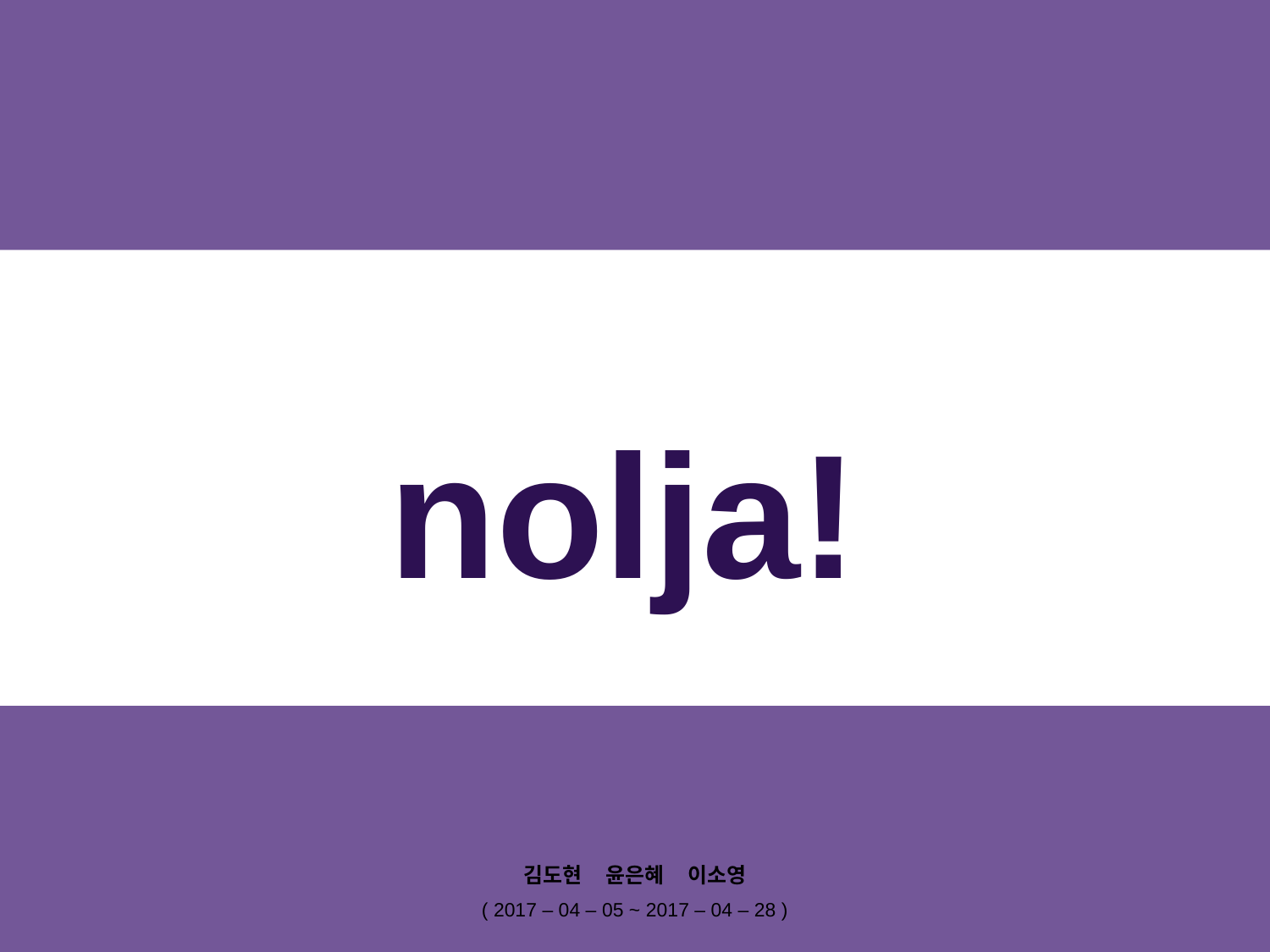

nolja!

김도현    윤은혜    이소영
( 2017 – 04 – 05 ~ 2017 – 04 – 28 )